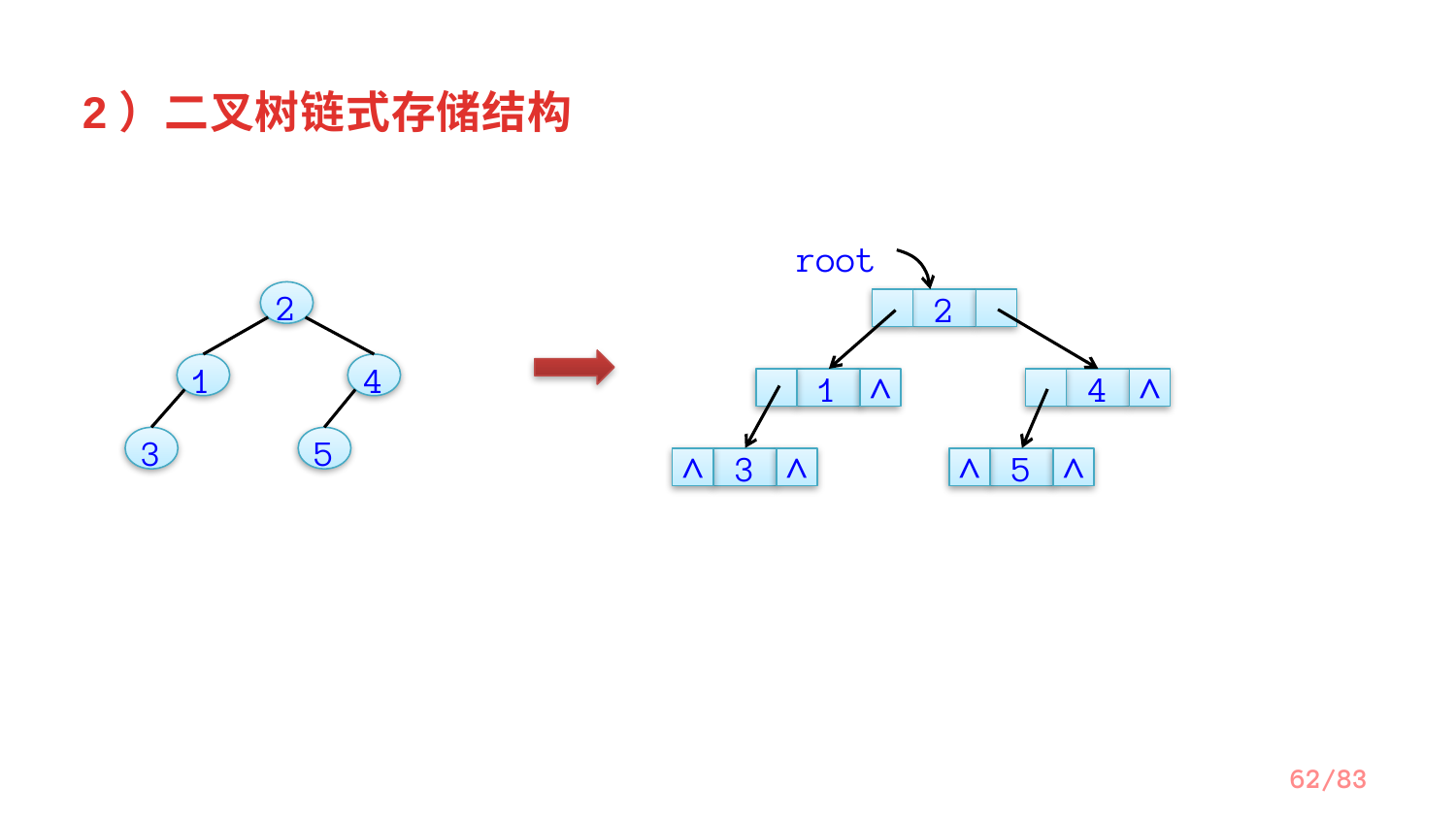

2）二叉树链式存储结构
root

2

1
∧

4
∧

∧
3
∧
∧
5
∧
2

1
4

3
5

62/83